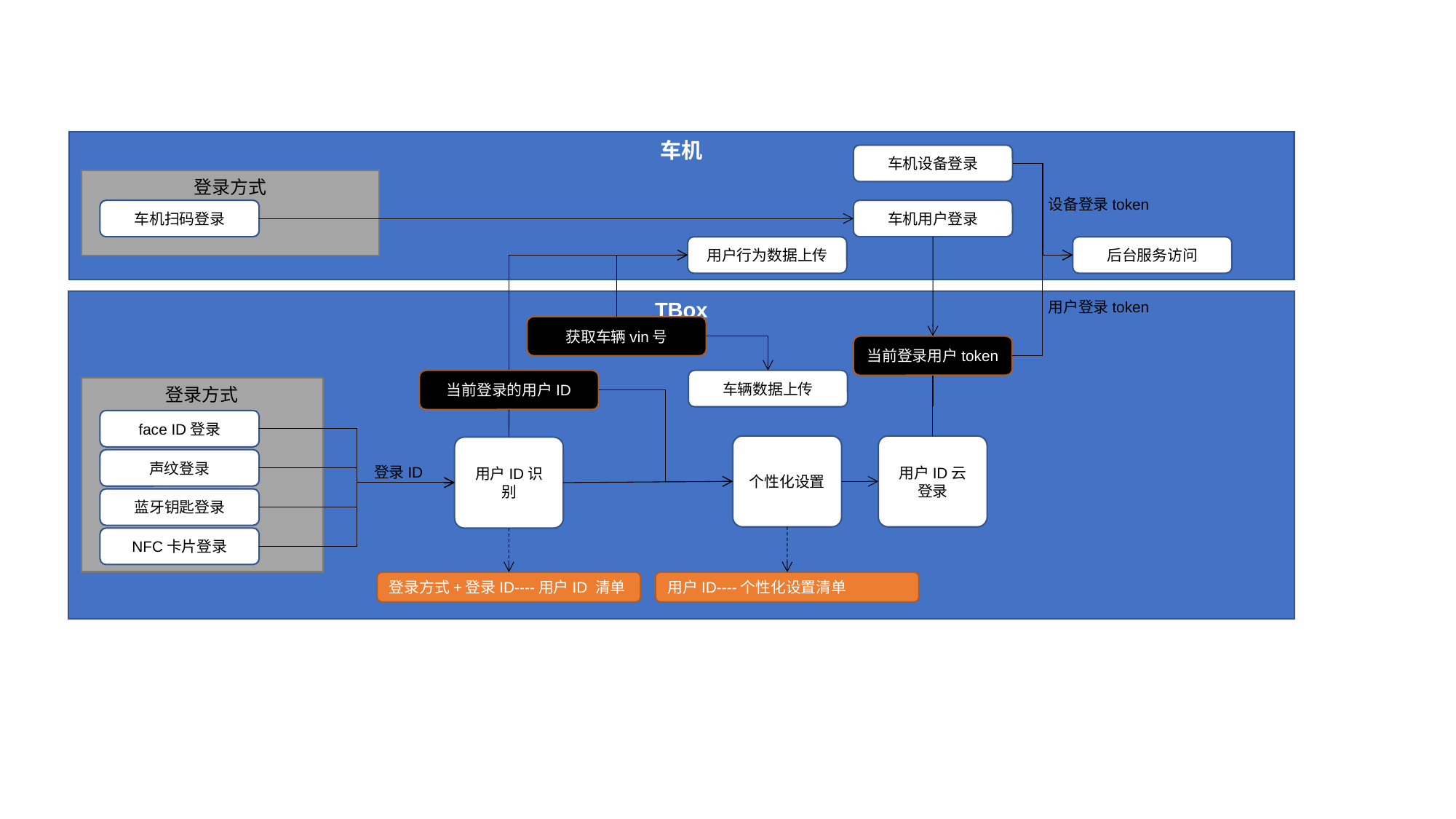

#
车机
车机设备登录
登录方式
设备登录token
车机扫码登录
车机用户登录
用户行为数据上传
后台服务访问
TBox
用户登录token
获取车辆vin号
当前登录用户token
当前登录的用户ID
车辆数据上传
登录方式
face ID登录
个性化设置
用户ID云登录
用户ID识别
声纹登录
登录ID
蓝牙钥匙登录
NFC卡片登录
登录方式+登录ID----用户ID 清单
用户ID----个性化设置清单